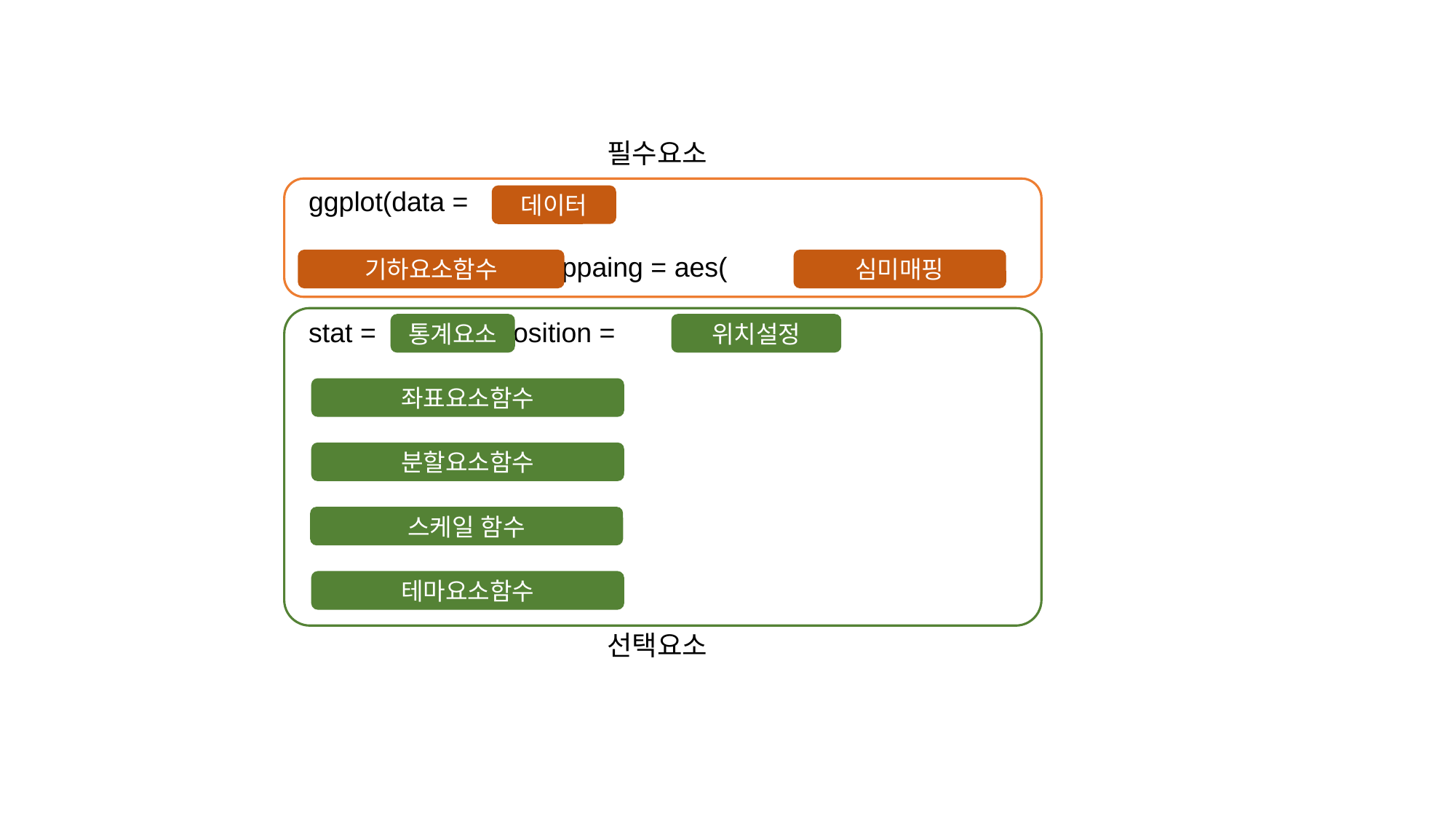

필수요소

ggplot(data =               ) +

                           (mappaing = aes(                       ),

stat =              , position =                   +

                                 +

                                 +

                                 +

                                 +

데이터
기하요소함수
심미매핑

통계요소
위치설정
좌표요소함수
분할요소함수
스케일 함수
테마요소함수
선택요소